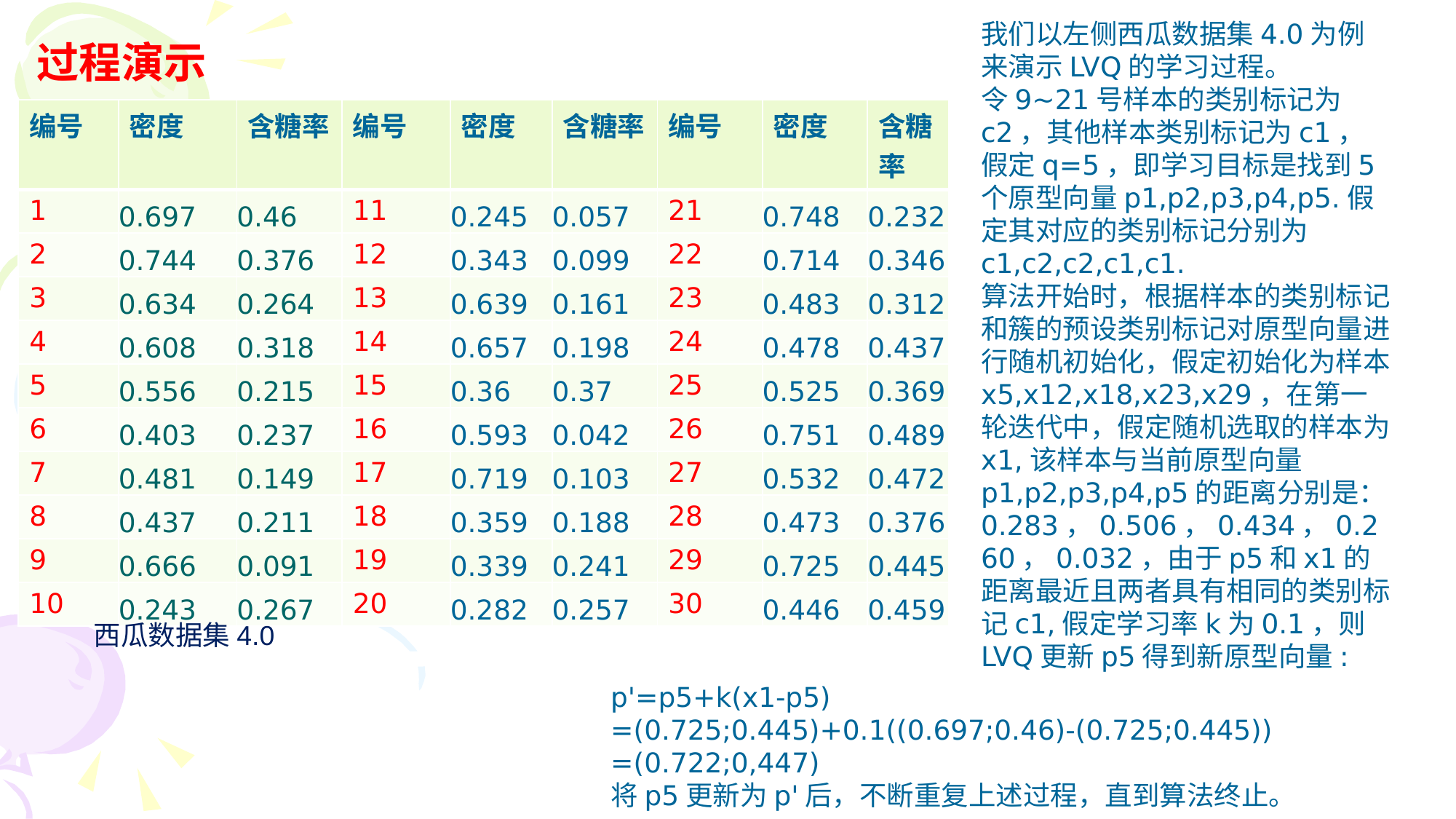

我们以左侧西瓜数据集4.0为例来演示LVQ的学习过程。
令9~21号样本的类别标记为c2，其他样本类别标记为c1，假定q=5，即学习目标是找到5个原型向量p1,p2,p3,p4,p5.假定其对应的类别标记分别为c1,c2,c2,c1,c1.
算法开始时，根据样本的类别标记和簇的预设类别标记对原型向量进行随机初始化，假定初始化为样本x5,x12,x18,x23,x29，在第一轮迭代中，假定随机选取的样本为x1,该样本与当前原型向量p1,p2,p3,p4,p5的距离分别是：0.283，0.506，0.434，0.260，0.032，由于p5和x1的距离最近且两者具有相同的类别标记c1,假定学习率k为0.1，则LVQ更新p5得到新原型向量:

过程演示
| 编号 | 密度 | 含糖率 | 编号 | 密度 | 含糖率 | 编号 | 密度 | 含糖率 |
| --- | --- | --- | --- | --- | --- | --- | --- | --- |
| 1 | 0.697 | 0.46 | 11 | 0.245 | 0.057 | 21 | 0.748 | 0.232 |
| 2 | 0.744 | 0.376 | 12 | 0.343 | 0.099 | 22 | 0.714 | 0.346 |
| 3 | 0.634 | 0.264 | 13 | 0.639 | 0.161 | 23 | 0.483 | 0.312 |
| 4 | 0.608 | 0.318 | 14 | 0.657 | 0.198 | 24 | 0.478 | 0.437 |
| 5 | 0.556 | 0.215 | 15 | 0.36 | 0.37 | 25 | 0.525 | 0.369 |
| 6 | 0.403 | 0.237 | 16 | 0.593 | 0.042 | 26 | 0.751 | 0.489 |
| 7 | 0.481 | 0.149 | 17 | 0.719 | 0.103 | 27 | 0.532 | 0.472 |
| 8 | 0.437 | 0.211 | 18 | 0.359 | 0.188 | 28 | 0.473 | 0.376 |
| 9 | 0.666 | 0.091 | 19 | 0.339 | 0.241 | 29 | 0.725 | 0.445 |
| 10 | 0.243 | 0.267 | 20 | 0.282 | 0.257 | 30 | 0.446 | 0.459 |
西瓜数据集4.0
p'=p5+k(x1-p5)
=(0.725;0.445)+0.1((0.697;0.46)-(0.725;0.445))
=(0.722;0,447)
将p5更新为p'后，不断重复上述过程，直到算法终止。